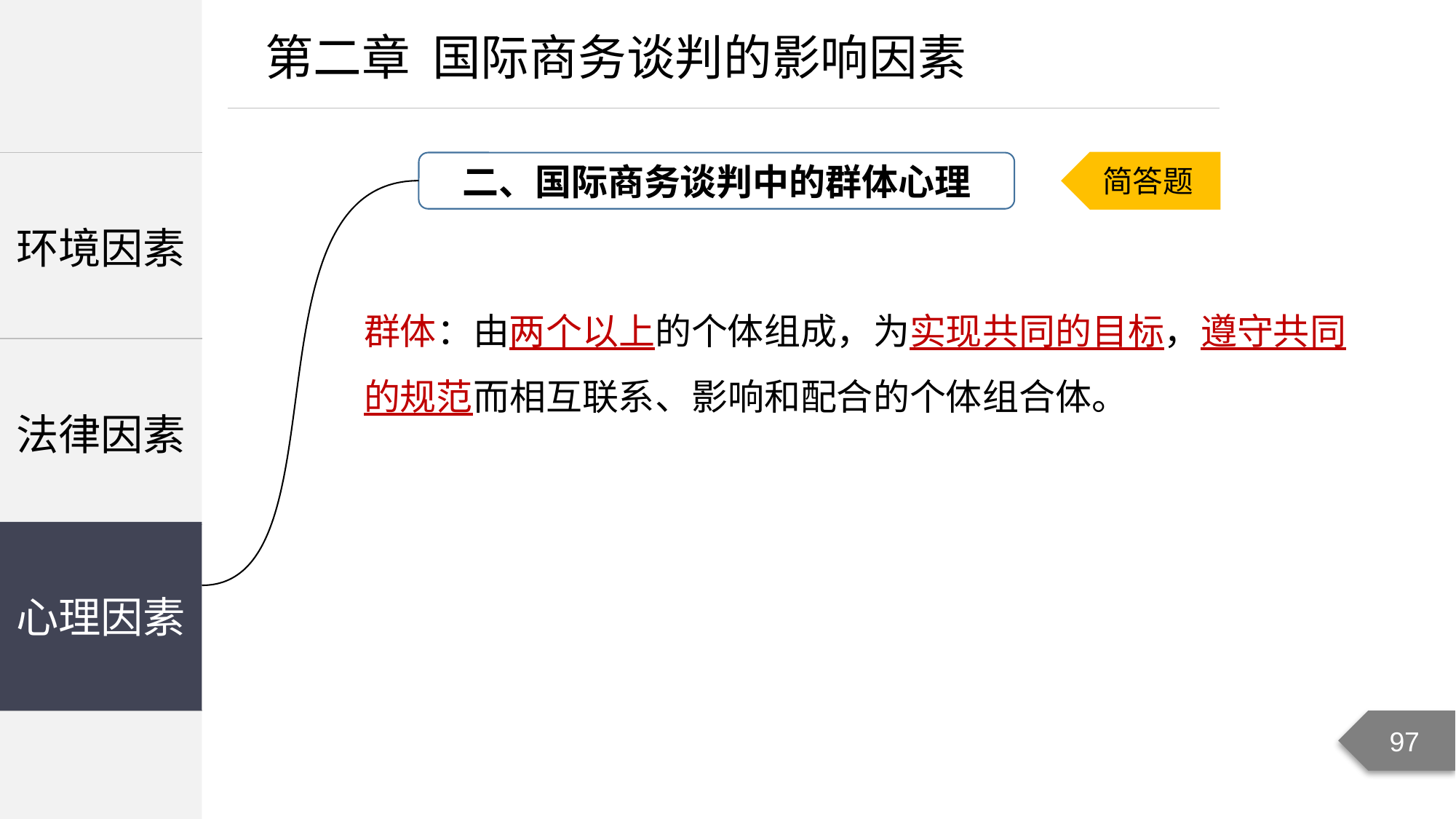

第二章  国际商务谈判的影响因素
二、国际商务谈判中的群体心理
| 环境因素 |
| --- |
| 法律因素 |
| 心理因素 |
简答题
群体：由两个以上的个体组成，为实现共同的目标，遵守共同的规范而相互联系、影响和配合的个体组合体。

心理因素
97